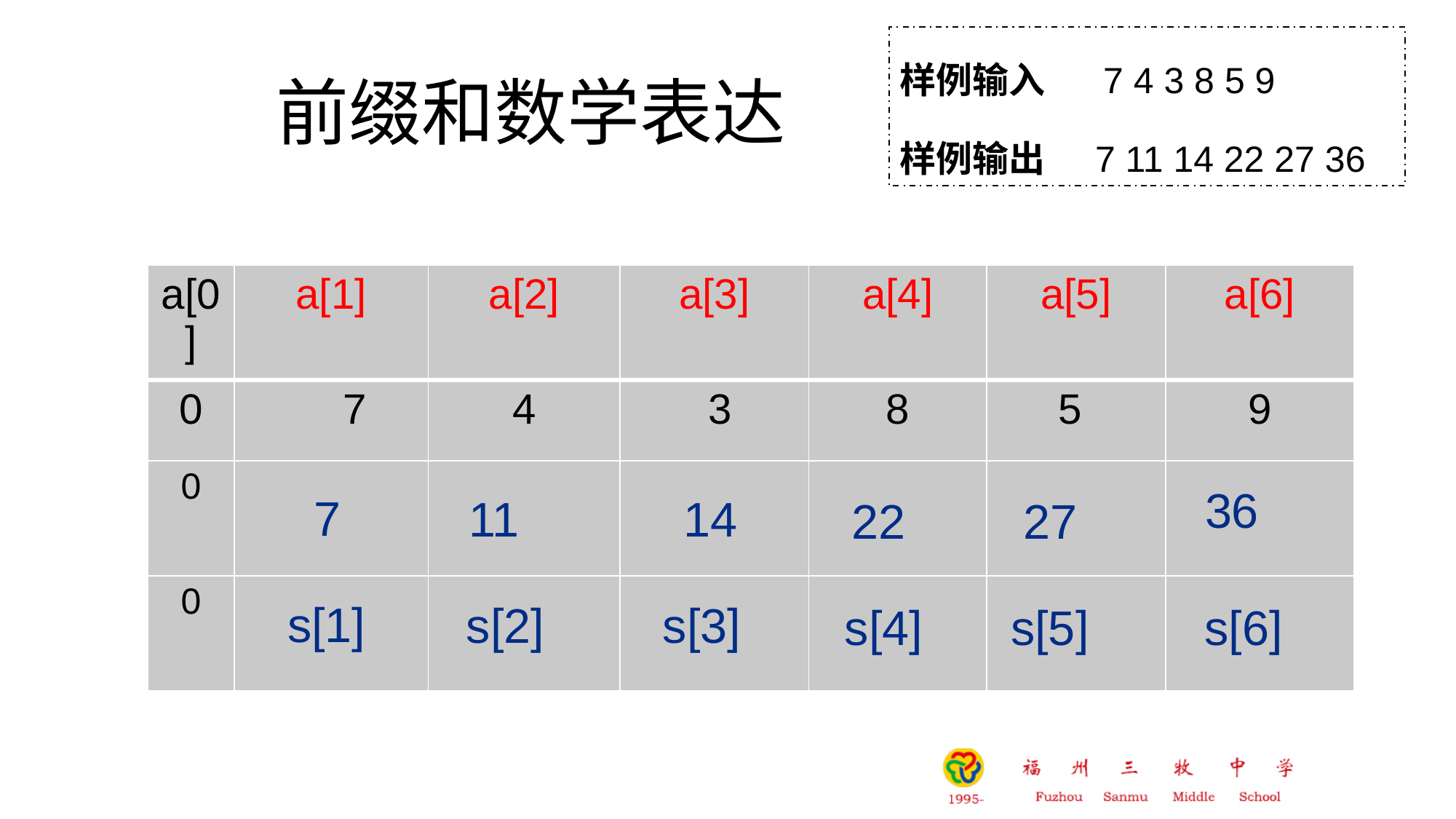

# 前缀和数学表达
样例输入      7 4 3 8 5 9
样例输出     7 11 14 22 27 36

| a[0] | a[1] | a[2] | a[3] | a[4] | a[5] | a[6] |
| --- | --- | --- | --- | --- | --- | --- |
| 0 | 7 | 4 | 3 | 8 | 5 | 9 |
| 0 |  |  |  |  |  |  |
| 0 |  |  |  |  |  |  |
36
7
11
14
22
27
s[1]
s[2]
s[3]
s[4]
s[5]
s[6]